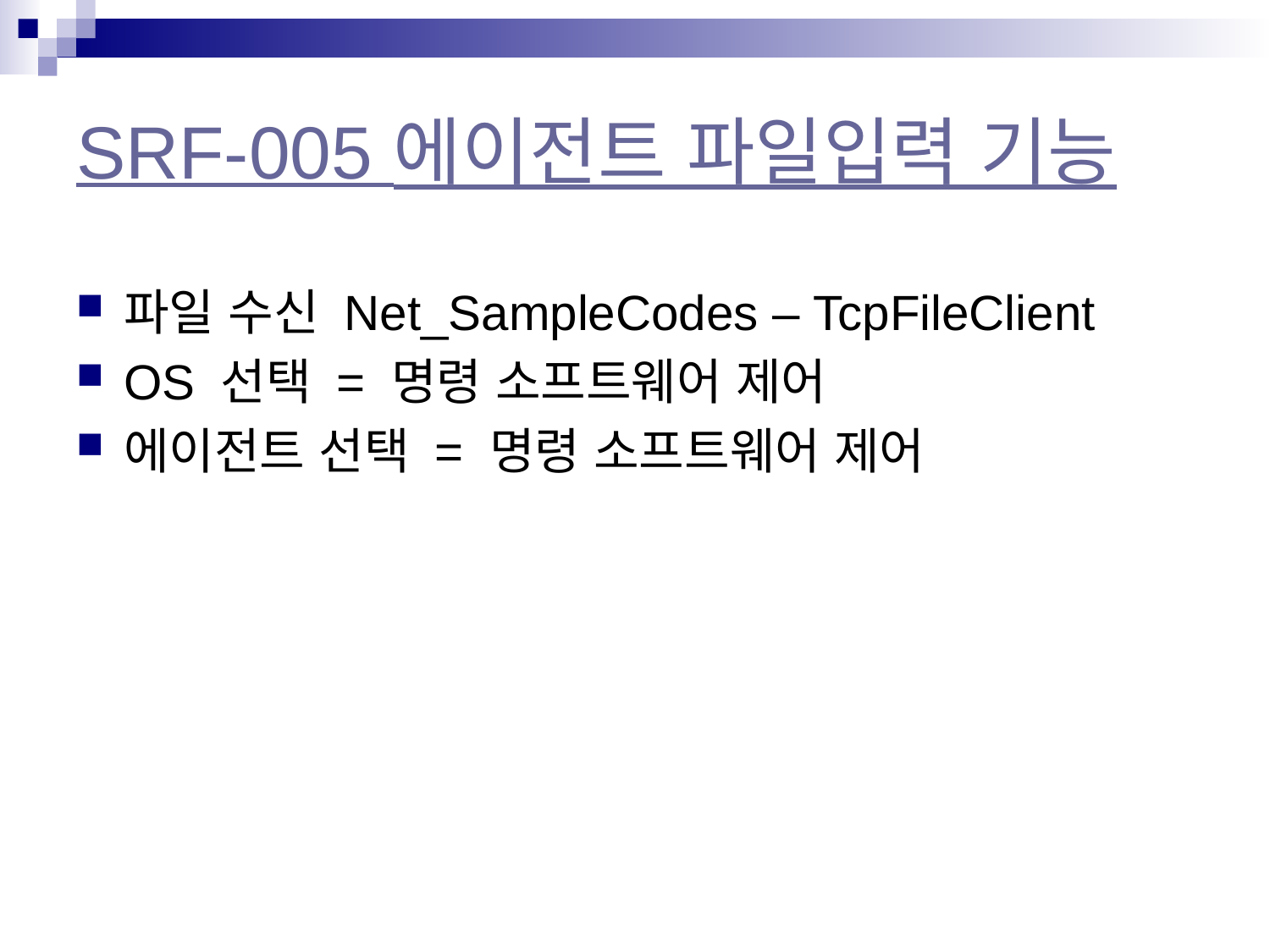

# SRF-005 에이전트 파일입력 기능
파일 수신 Net_SampleCodes – TcpFileClient
OS 선택 = 명령 소프트웨어 제어
에이전트 선택 = 명령 소프트웨어 제어